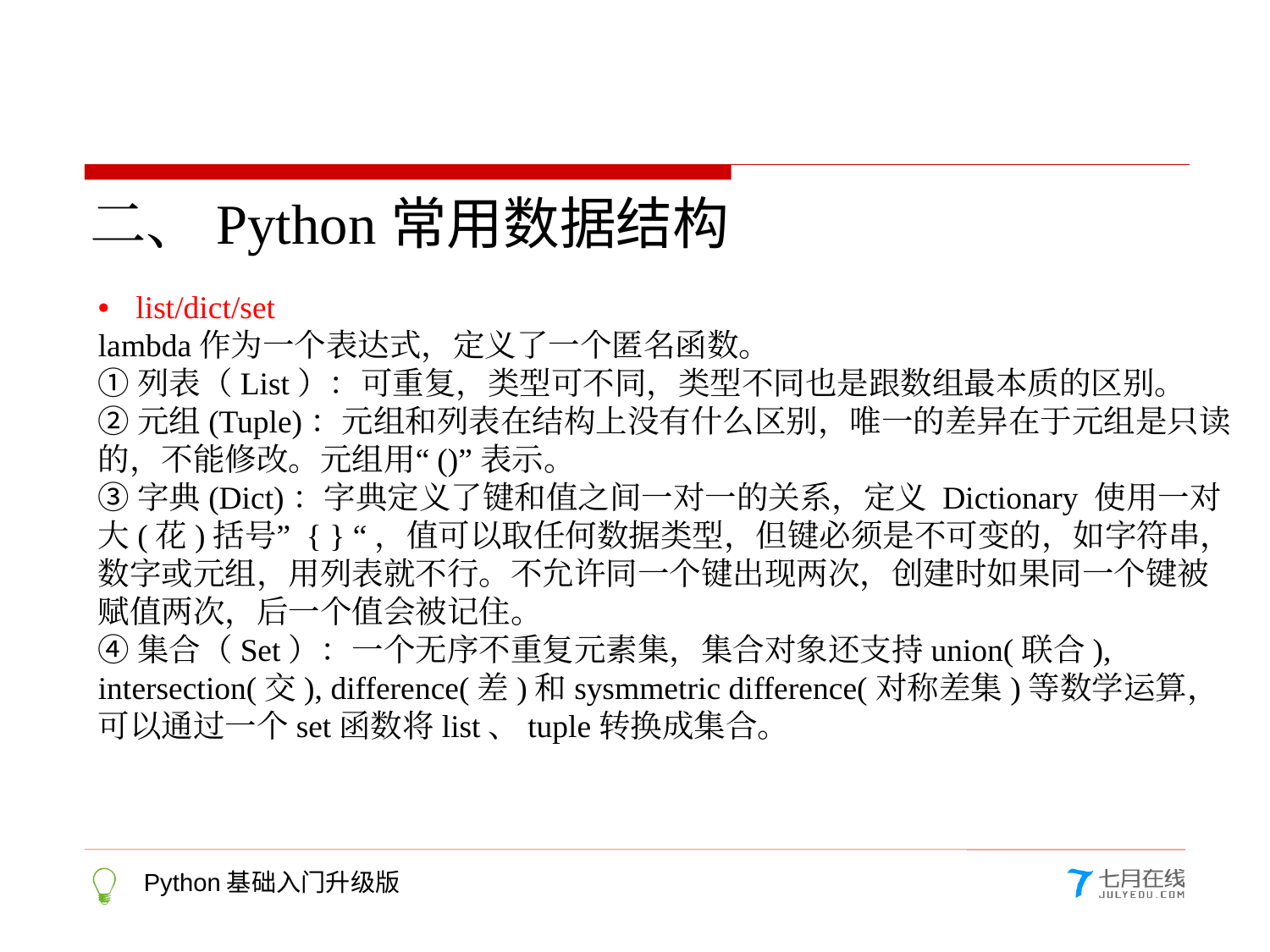

二、Python常用数据结构
•   list/dict/set
lambda作为一个表达式，定义了一个匿名函数。
①列表（List）：可重复，类型可不同，类型不同也是跟数组最本质的区别。
②元组(Tuple)：元组和列表在结构上没有什么区别，唯一的差异在于元组是只读的，不能修改。元组用“()”表示。
③字典(Dict)：字典定义了键和值之间一对一的关系，定义 Dictionary 使用一对大(花)括号” { } “，值可以取任何数据类型，但键必须是不可变的，如字符串，数字或元组，用列表就不行。不允许同一个键出现两次，创建时如果同一个键被赋值两次，后一个值会被记住。
④集合（Set）：一个无序不重复元素集，集合对象还支持union(联合), intersection(交), difference(差)和sysmmetric difference(对称差集)等数学运算，可以通过一个set函数将list、tuple转换成集合。